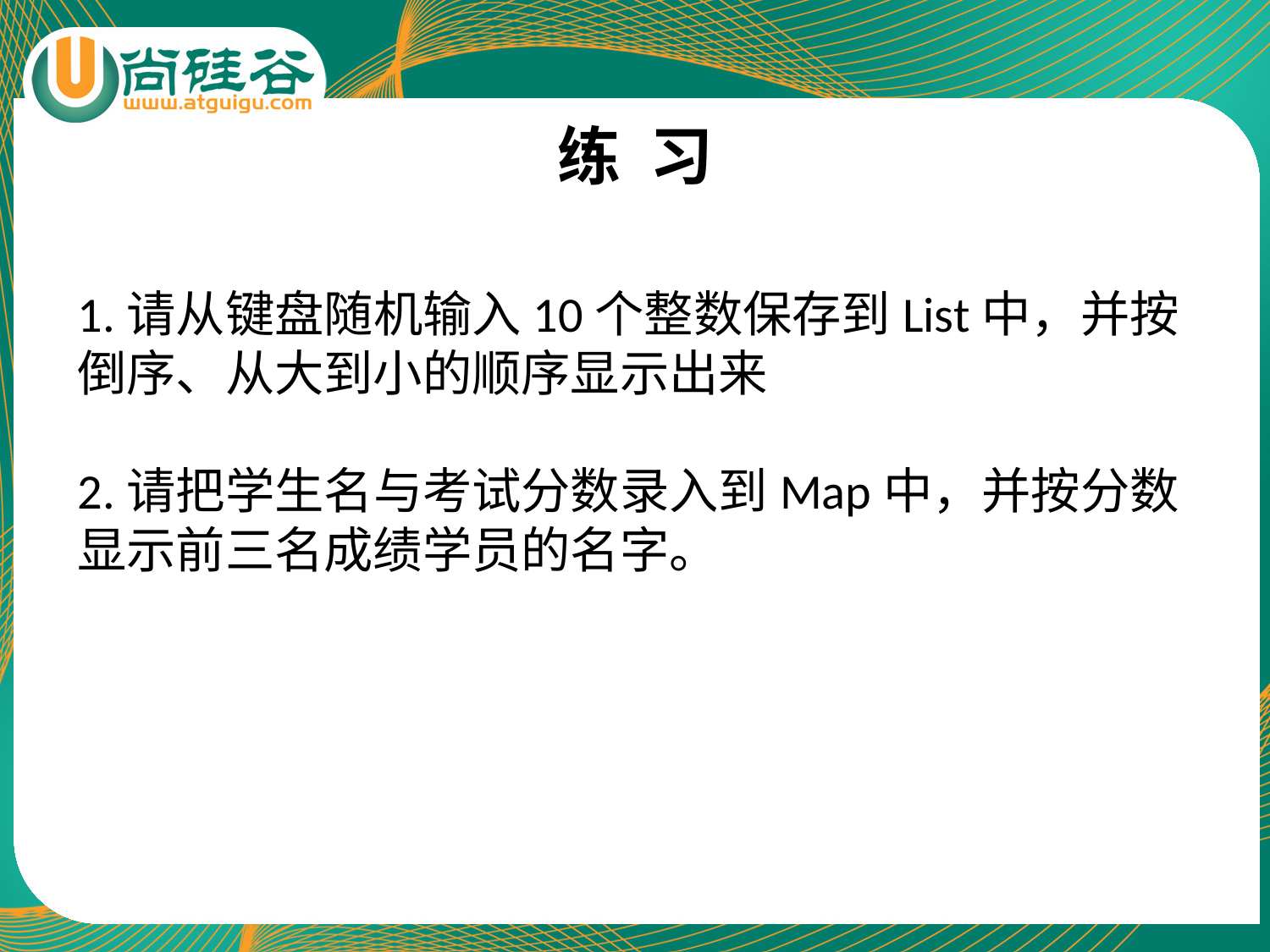

练  习
1.请从键盘随机输入10个整数保存到List中，并按倒序、从大到小的顺序显示出来

2.请把学生名与考试分数录入到Map中，并按分数显示前三名成绩学员的名字。